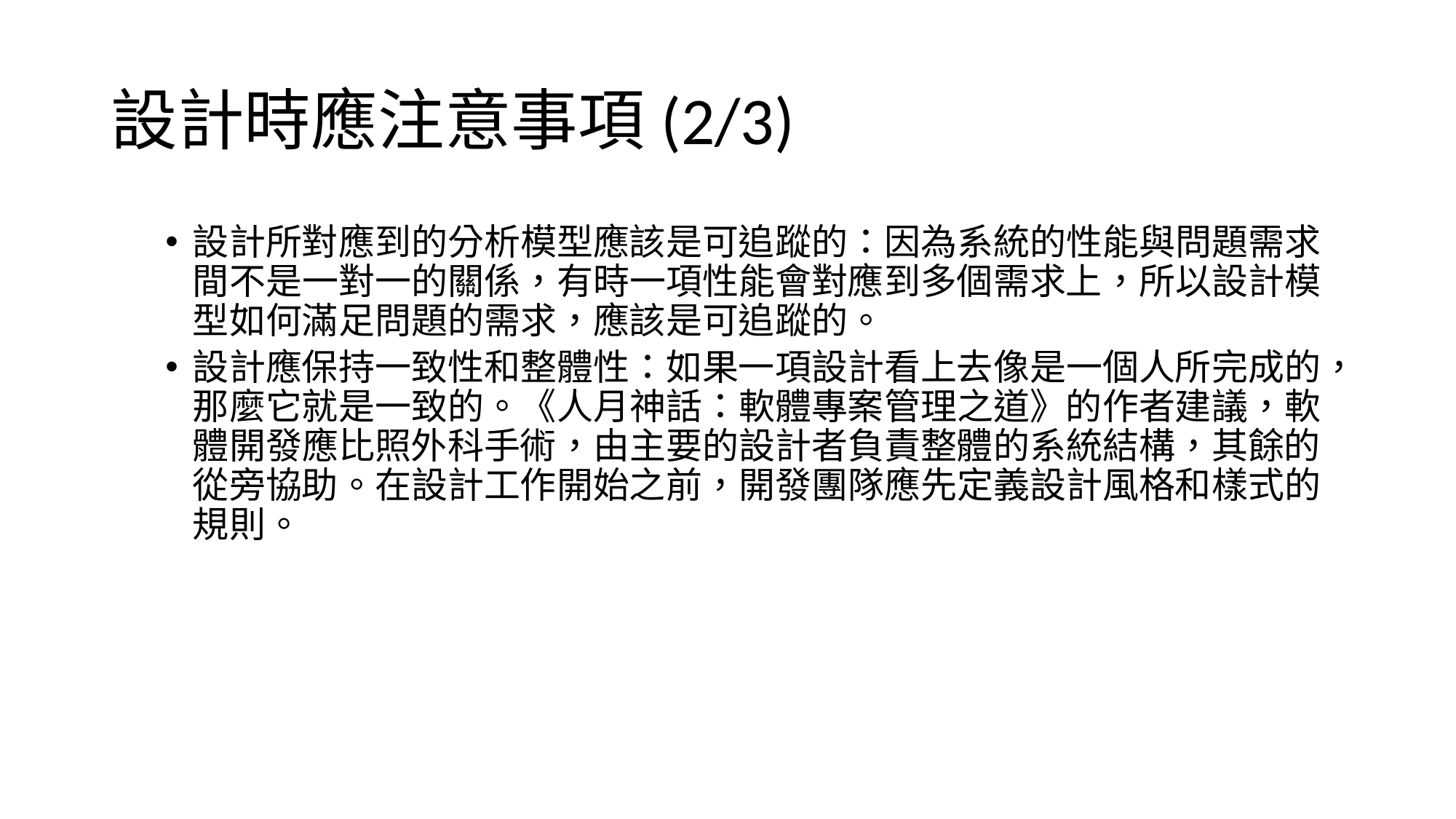

設計時應注意事項(2/3)
設計所對應到的分析模型應該是可追蹤的：因為系統的性能與問題需求間不是一對一的關係，有時一項性能會對應到多個需求上，所以設計模型如何滿足問題的需求，應該是可追蹤的。
設計應保持一致性和整體性：如果一項設計看上去像是一個人所完成的，那麼它就是一致的。《人月神話：軟體專案管理之道》的作者建議，軟體開發應比照外科手術，由主要的設計者負責整體的系統結構，其餘的從旁協助。在設計工作開始之前，開發團隊應先定義設計風格和樣式的規則。